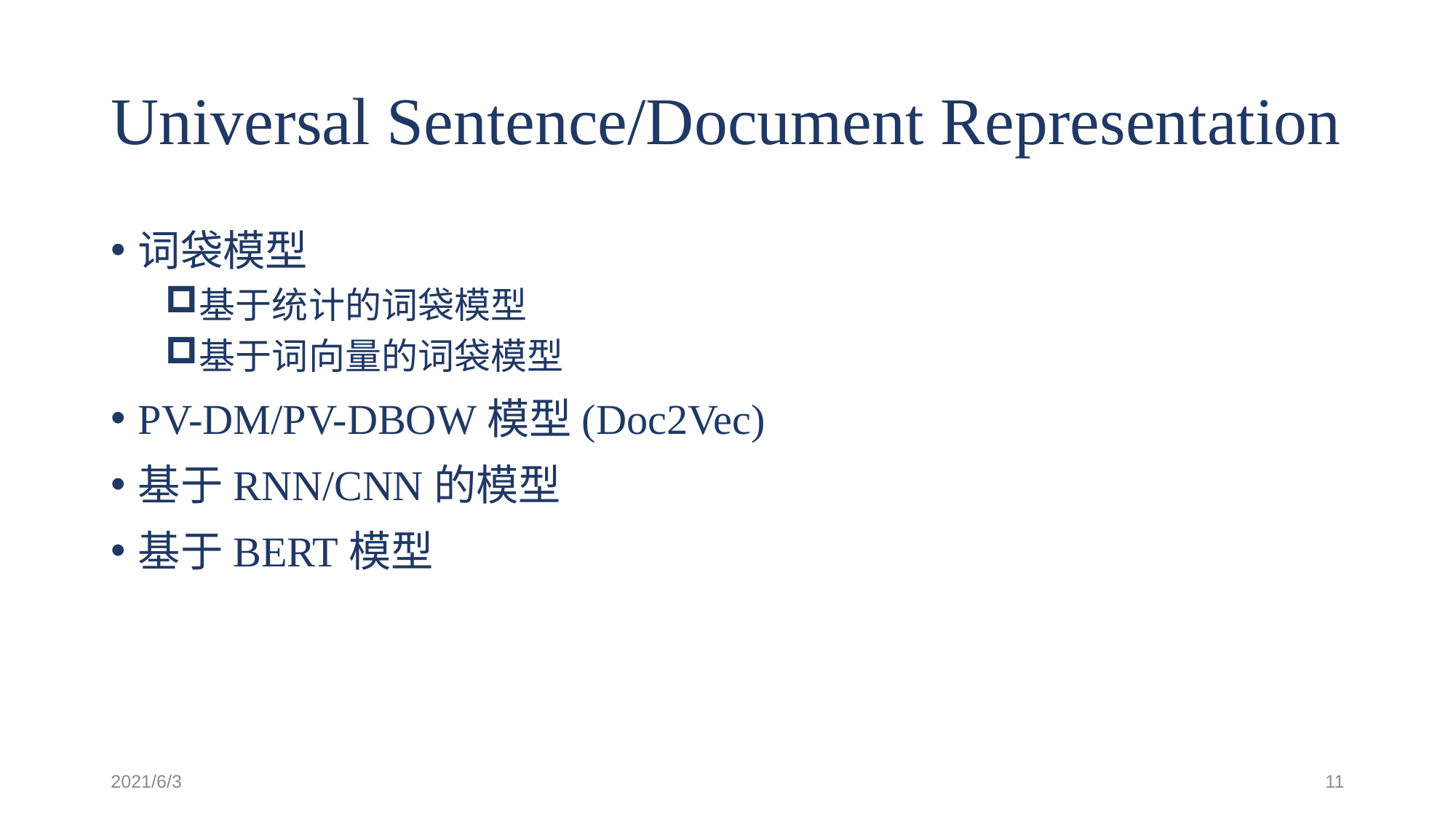

# Universal Sentence/Document Representation
词袋模型
基于统计的词袋模型
基于词向量的词袋模型
PV-DM/PV-DBOW模型(Doc2Vec)
基于RNN/CNN的模型
基于BERT模型

2021/6/3
11